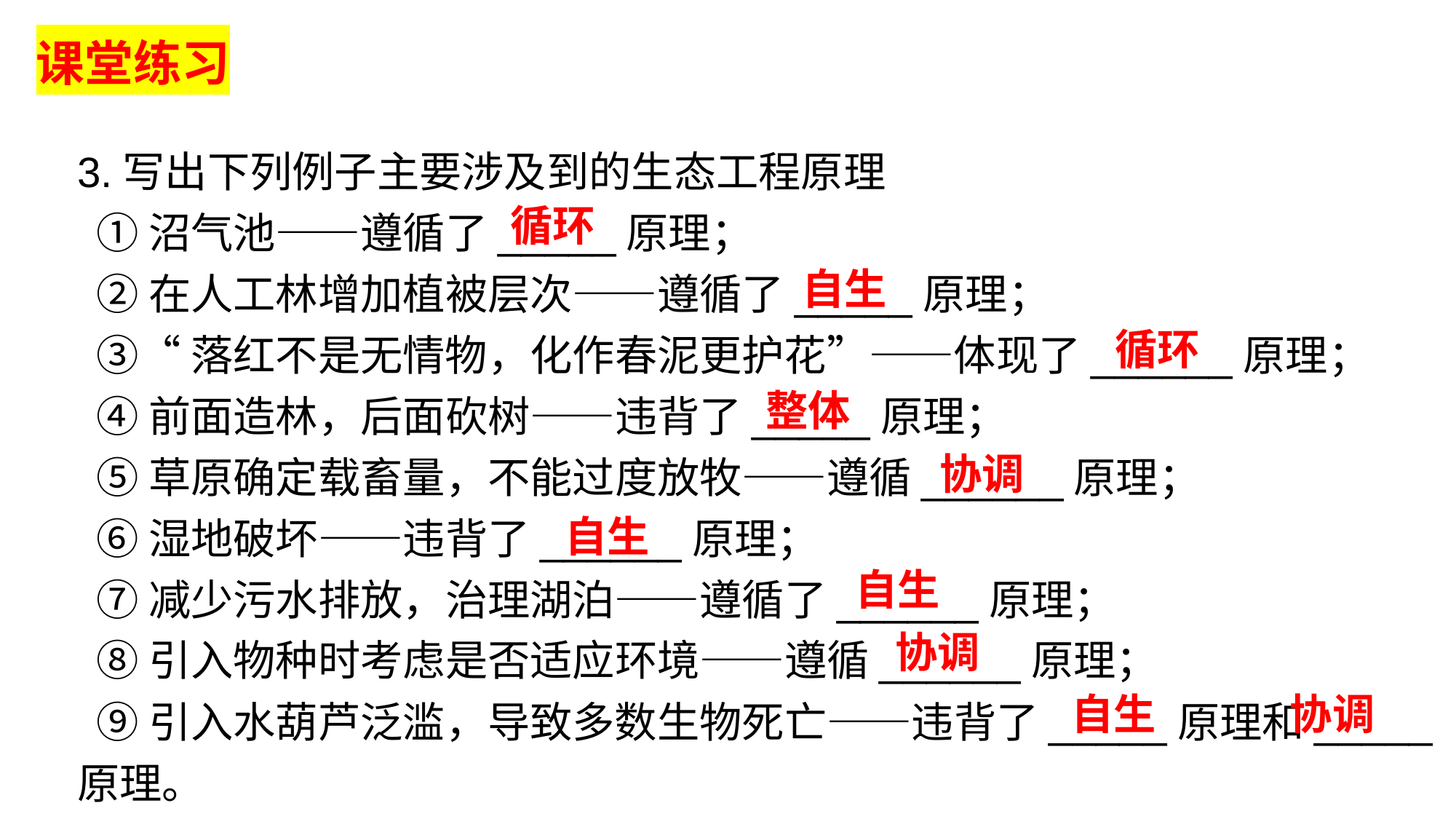

课堂练习
3.写出下列例子主要涉及到的生态工程原理
  ①沼气池——遵循了_____原理；
  ②在人工林增加植被层次——遵循了_____原理；
  ③“落红不是无情物，化作春泥更护花”——体现了______原理；
  ④前面造林，后面砍树——违背了_____原理；
  ⑤草原确定载畜量，不能过度放牧——遵循______原理；
  ⑥湿地破坏——违背了______原理；
  ⑦减少污水排放，治理湖泊——遵循了______原理；
  ⑧引入物种时考虑是否适应环境——遵循______原理；
  ⑨引入水葫芦泛滥，导致多数生物死亡——违背了_____原理和_____原理。
循环
自生
循环
整体
协调
自生
自生
协调
自生
协调